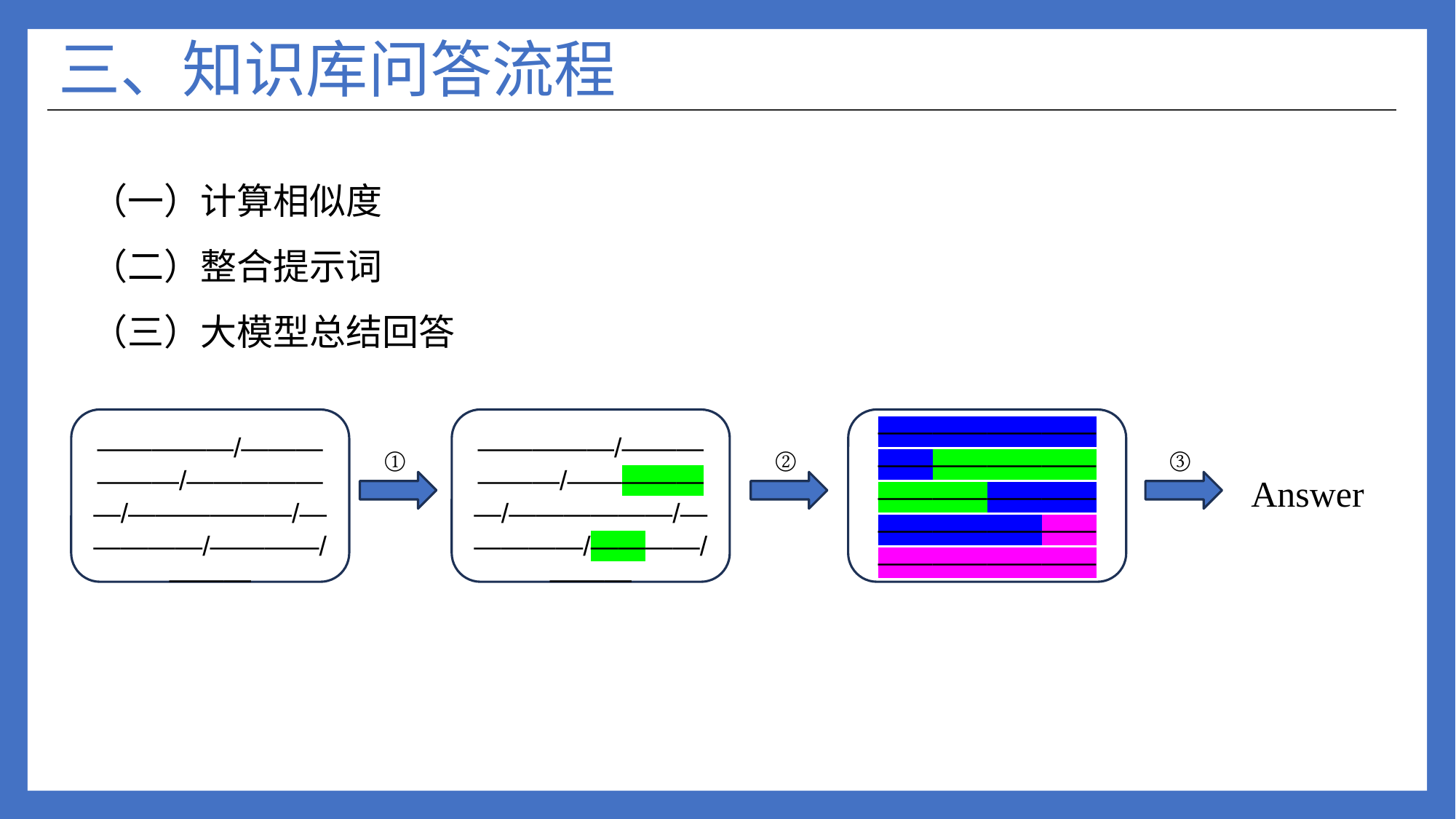

# 三、知识库问答流程
（一）计算相似度
（二）整合提示词
（三）大模型总结回答
        —————/——————/——————/——————/—————/————/———
        —————/——————/——————/——————/—————/————/———
————————————————————————————————————————
①
②
③
Answer